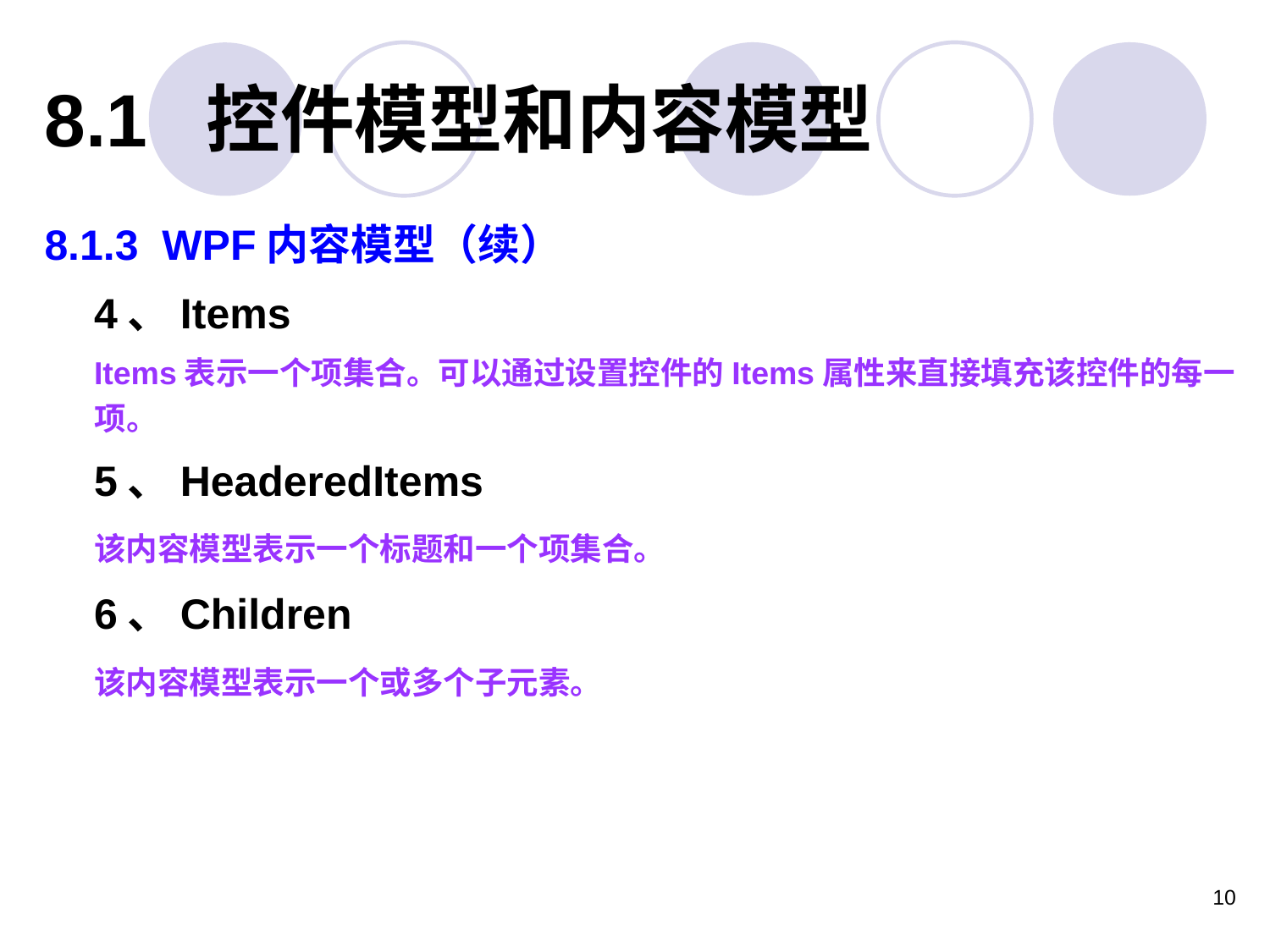

8.1  控件模型和内容模型
8.1.3  WPF内容模型（续）
4、Items
Items表示一个项集合。可以通过设置控件的Items属性来直接填充该控件的每一项。
5、HeaderedItems
该内容模型表示一个标题和一个项集合。
6、Children
该内容模型表示一个或多个子元素。
10